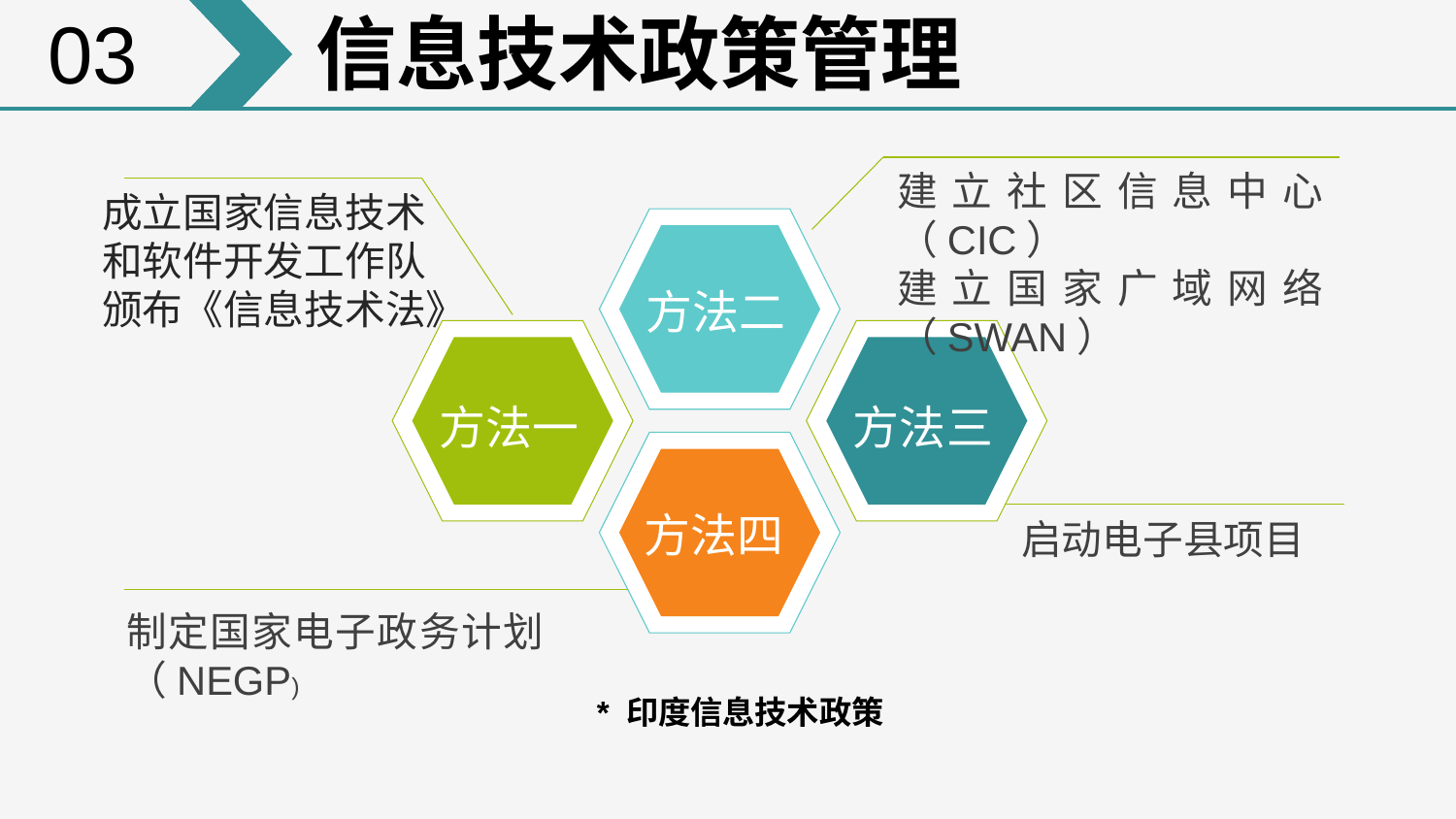

03
信息技术政策管理

建立社区信息中心（CIC）
建立国家广域网络（SWAN）
成立国家信息技术
和软件开发工作队
颁布《信息技术法》

方法二

方法一

方法三

方法四
启动电子县项目
制定国家电子政务计划（NEGP)
* 印度信息技术政策